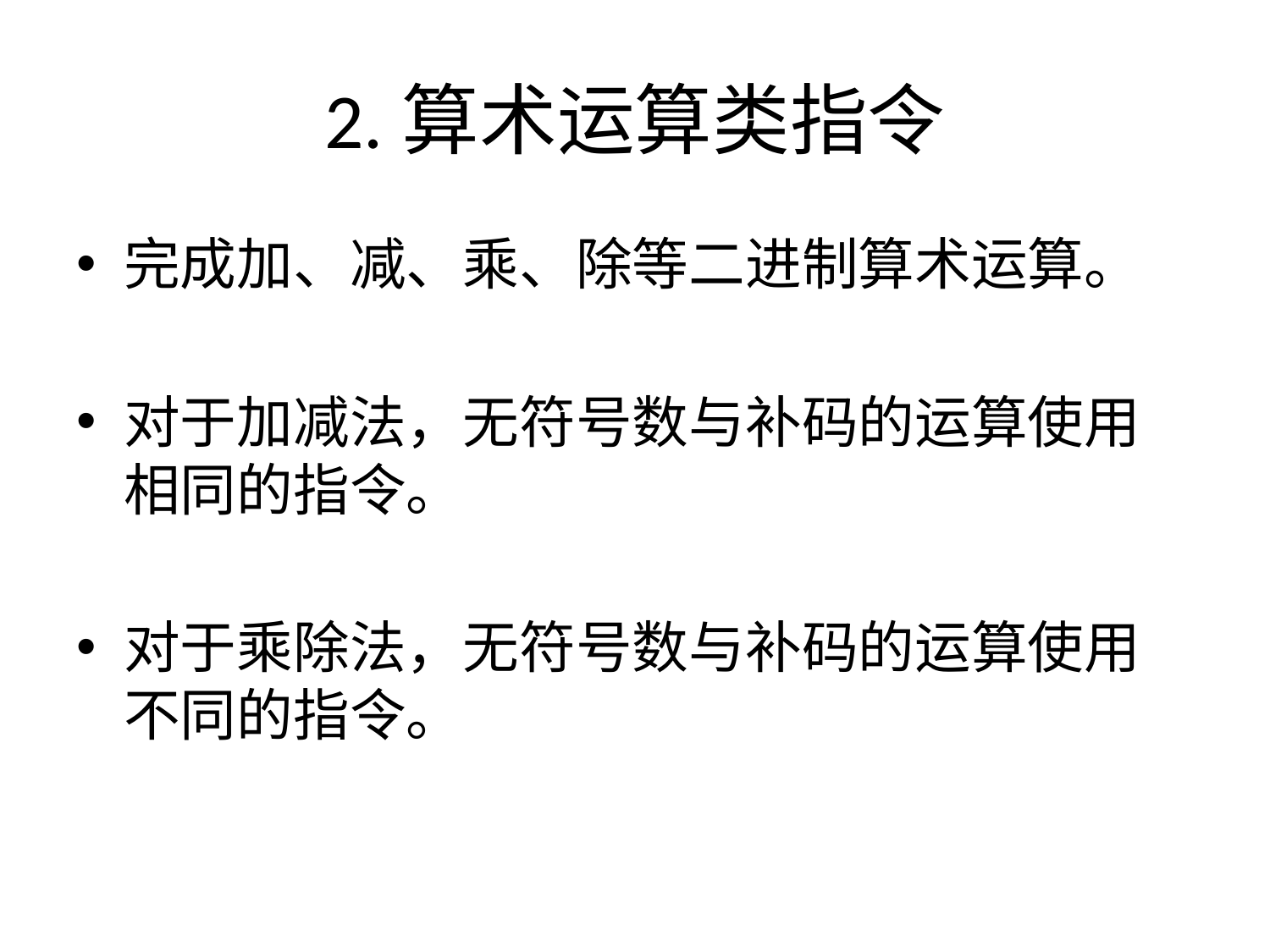

# 2.算术运算类指令
完成加、减、乘、除等二进制算术运算。

对于加减法，无符号数与补码的运算使用相同的指令。

对于乘除法，无符号数与补码的运算使用不同的指令。